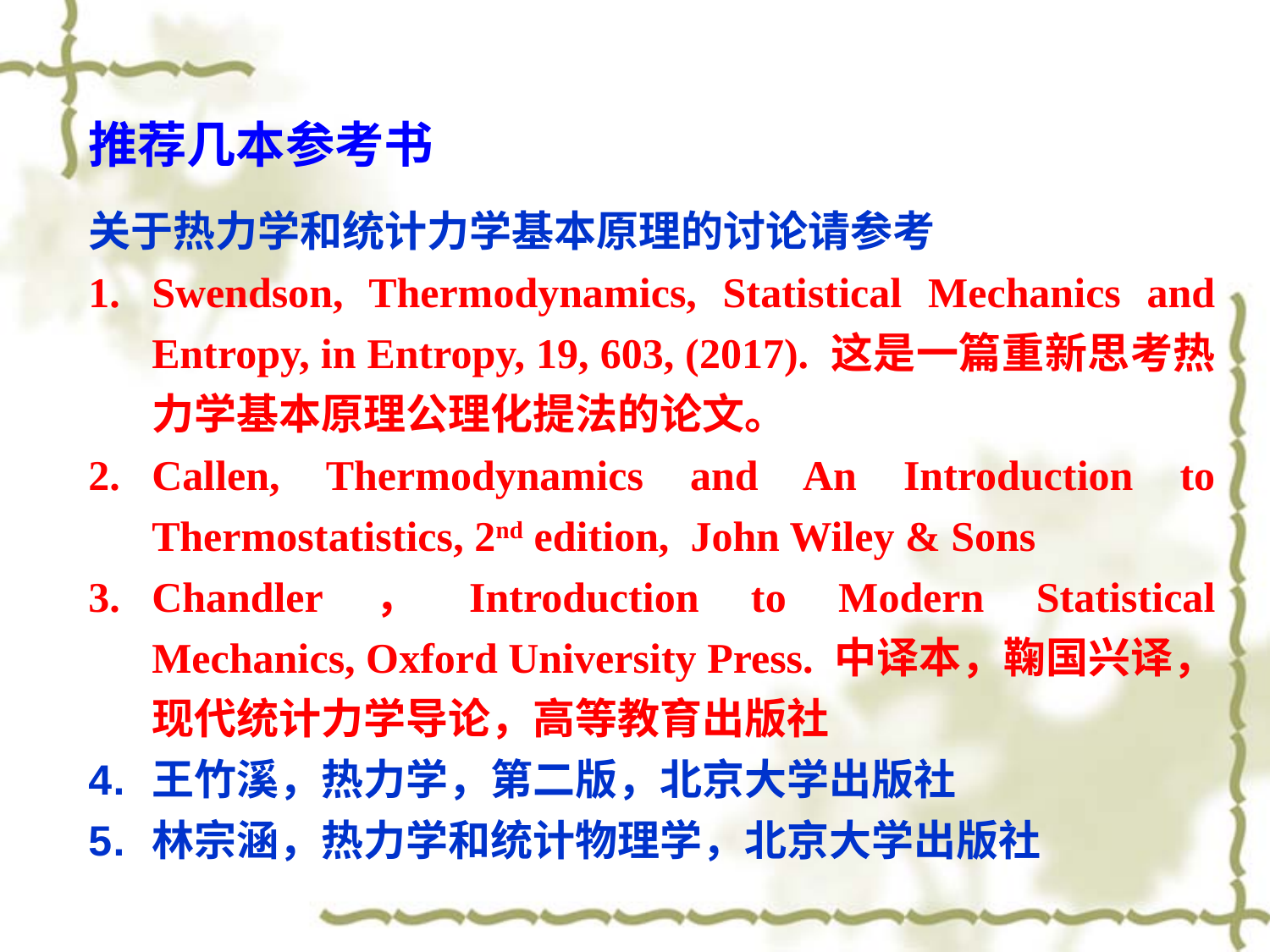

推荐几本参考书
关于热力学和统计力学基本原理的讨论请参考
Swendson, Thermodynamics, Statistical Mechanics and Entropy, in Entropy, 19, 603, (2017). 这是一篇重新思考热力学基本原理公理化提法的论文。
Callen, Thermodynamics and An Introduction to Thermostatistics, 2nd edition,  John Wiley & Sons
Chandler，Introduction to Modern Statistical Mechanics, Oxford University Press. 中译本，鞠国兴译，现代统计力学导论，高等教育出版社
王竹溪，热力学，第二版，北京大学出版社
林宗涵，热力学和统计物理学，北京大学出版社